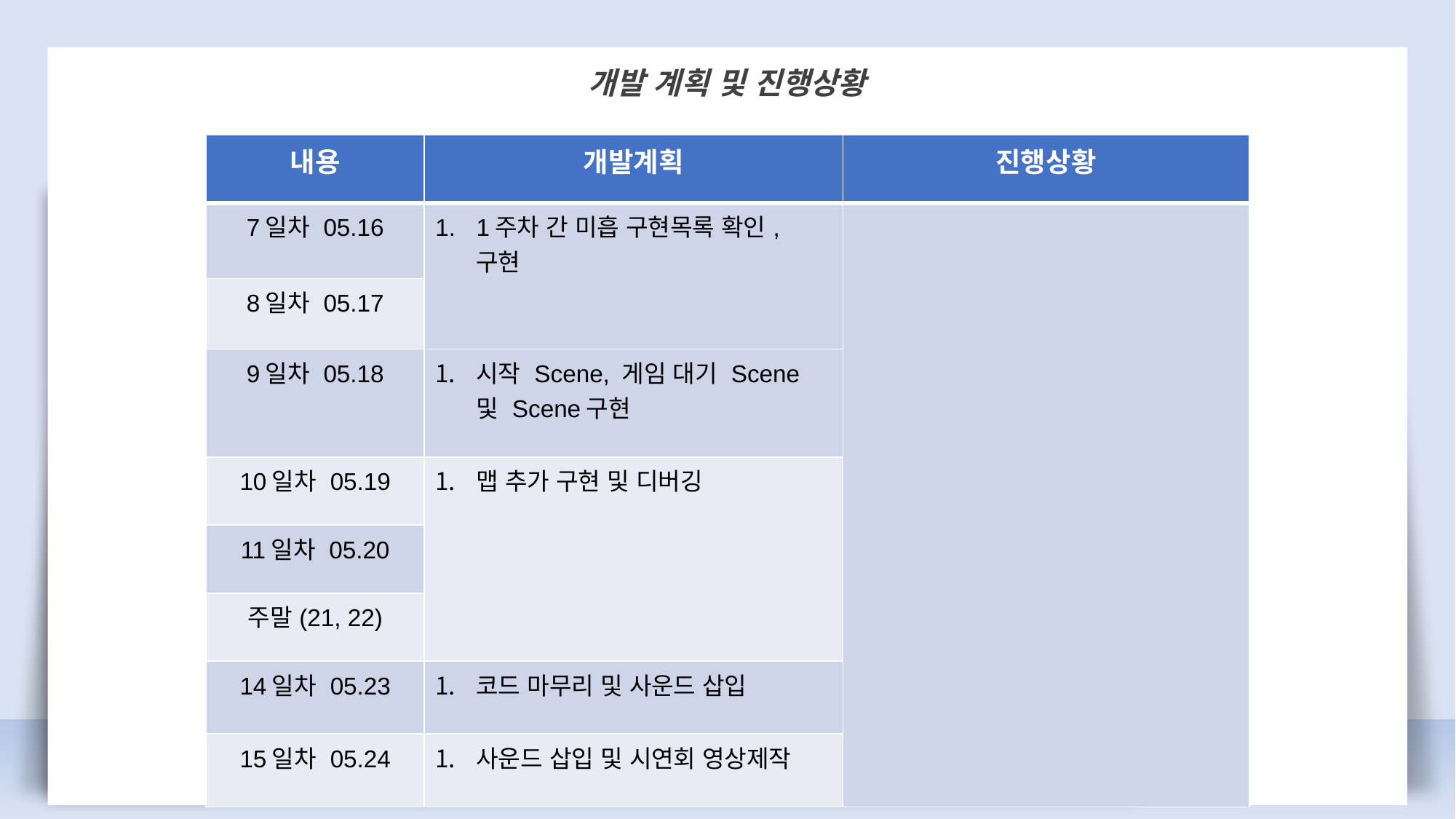

개발 계획 및 진행상황

| 내용 | 개발계획 | 진행상황 |
| --- | --- | --- |
| 7일차 05.16 | 1주차 간 미흡 구현목록 확인, 구현 |  |
| 8일차 05.17 |  |  |
| 9일차 05.18 | 시작 Scene, 게임 대기 Scene 및 Scene구현 |  |
| 10일차 05.19 | 맵 추가 구현 및 디버깅 |  |
| 11일차 05.20 | 맵 추가 구현 및 디버깅 |  |
| 주말(21, 22) | 코드 마무리 및 사운드 삽입 |  |
| 14일차 05.23 | 코드 마무리 및 사운드 삽입 |  |
| 15일차 05.24 | 사운드 삽입 및 시연회 영상제작 |  |